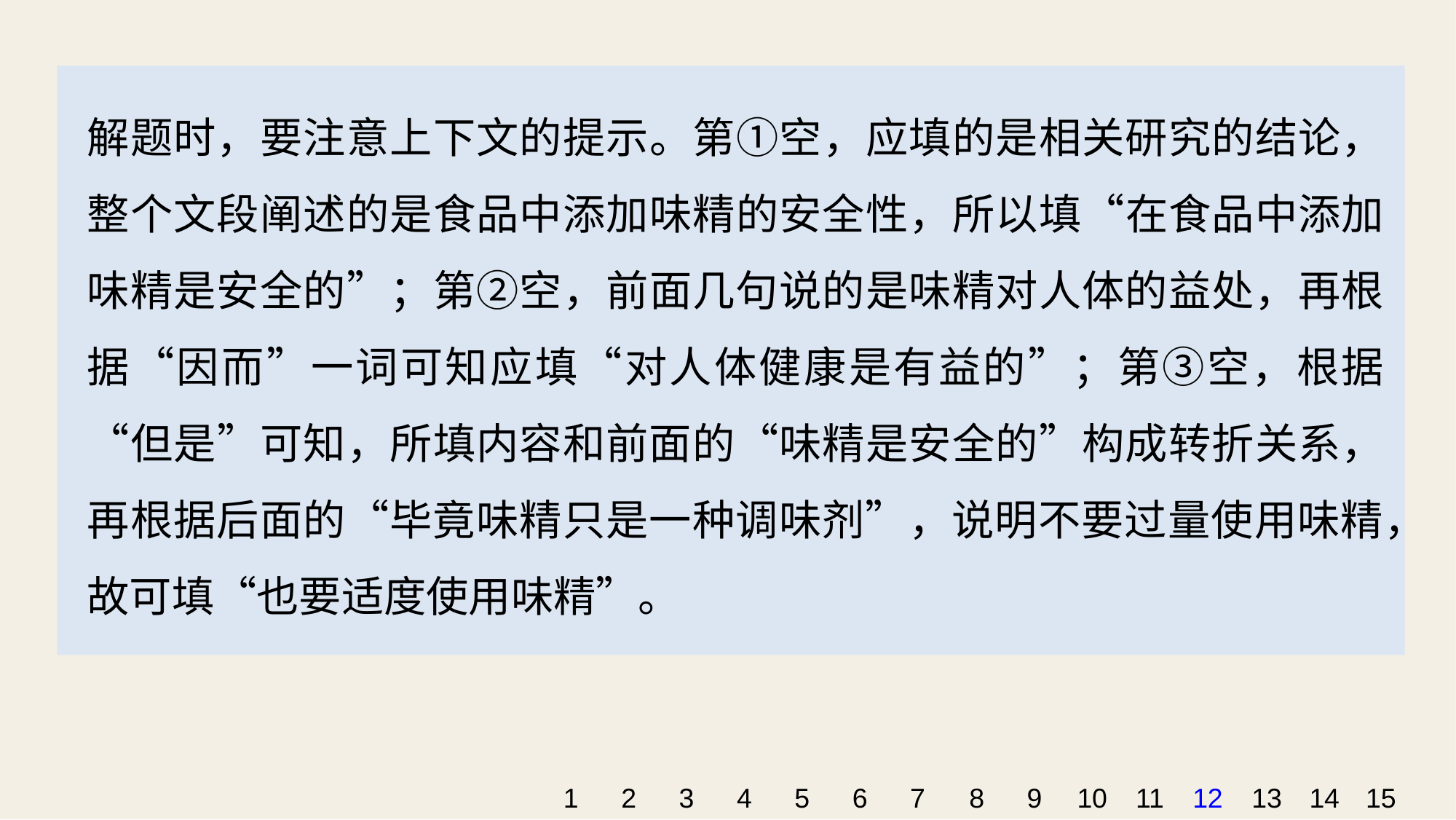

解题时，要注意上下文的提示。第①空，应填的是相关研究的结论，整个文段阐述的是食品中添加味精的安全性，所以填“在食品中添加味精是安全的”；第②空，前面几句说的是味精对人体的益处，再根据“因而”一词可知应填“对人体健康是有益的”；第③空，根据“但是”可知，所填内容和前面的“味精是安全的”构成转折关系，再根据后面的“毕竟味精只是一种调味剂”，说明不要过量使用味精，故可填“也要适度使用味精”。
1
2
3
4
5
6
7
8
9
10
11
12
13
14
15